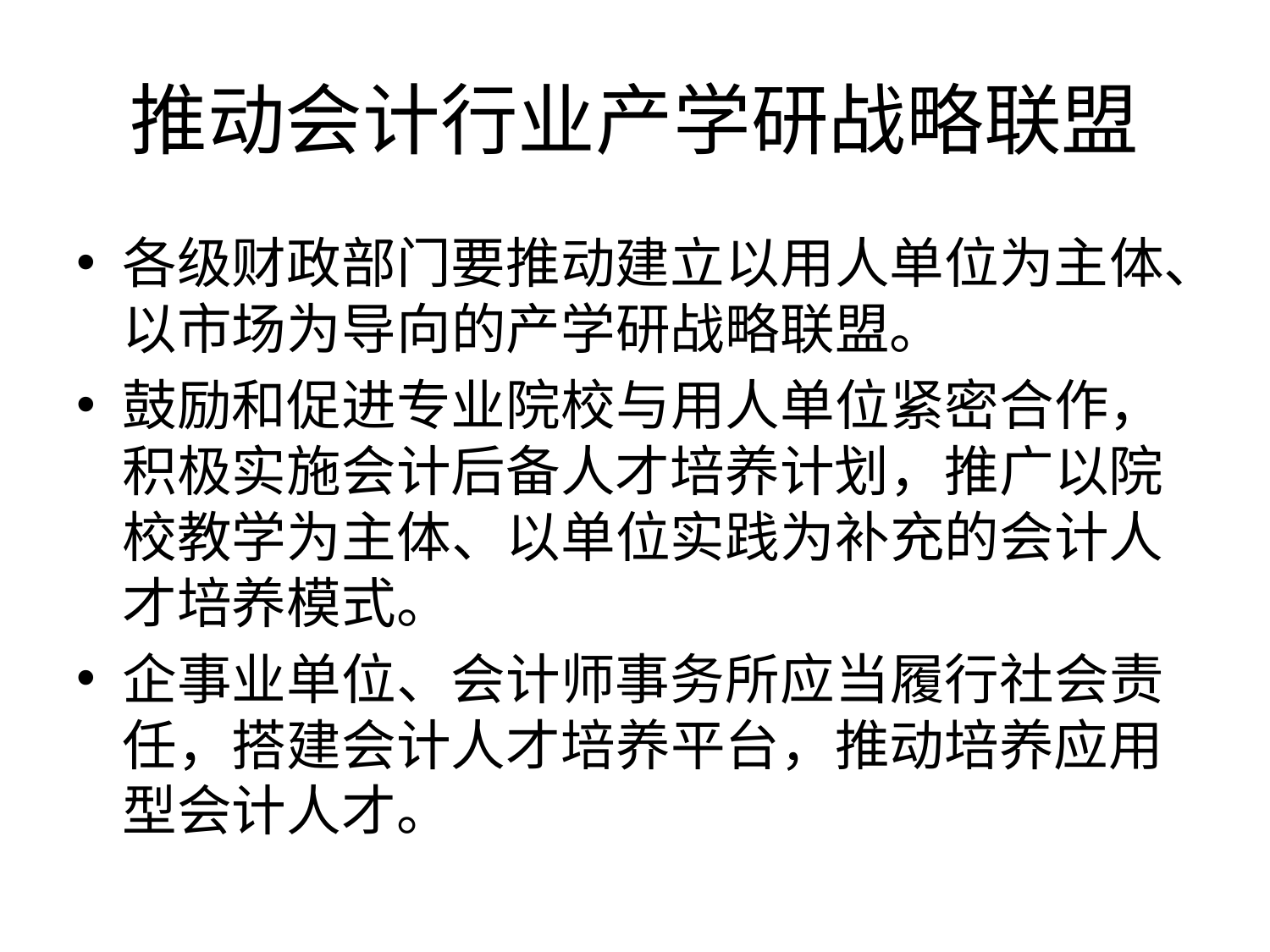

# 推动会计行业产学研战略联盟
各级财政部门要推动建立以用人单位为主体、以市场为导向的产学研战略联盟。
鼓励和促进专业院校与用人单位紧密合作，积极实施会计后备人才培养计划，推广以院校教学为主体、以单位实践为补充的会计人才培养模式。
企事业单位、会计师事务所应当履行社会责任，搭建会计人才培养平台，推动培养应用型会计人才。